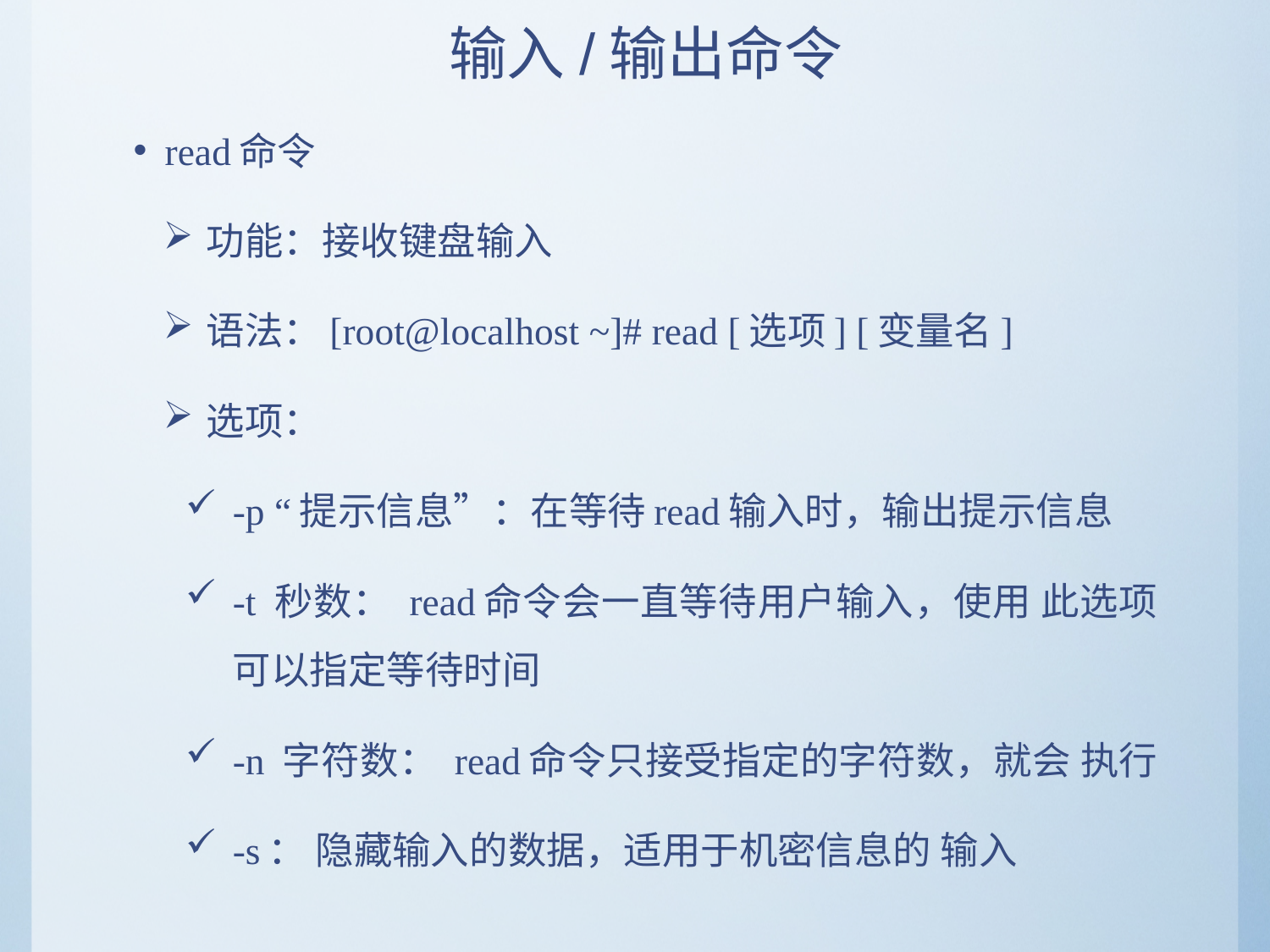

# 输入/输出命令
read命令
功能：接收键盘输入
语法：[root@localhost ~]# read [选项] [变量名]
选项：
-p “提示信息”：在等待read输入时，输出提示信息
-t 秒数： read命令会一直等待用户输入，使用 此选项可以指定等待时间
-n 字符数： read命令只接受指定的字符数，就会 执行
-s： 隐藏输入的数据，适用于机密信息的 输入